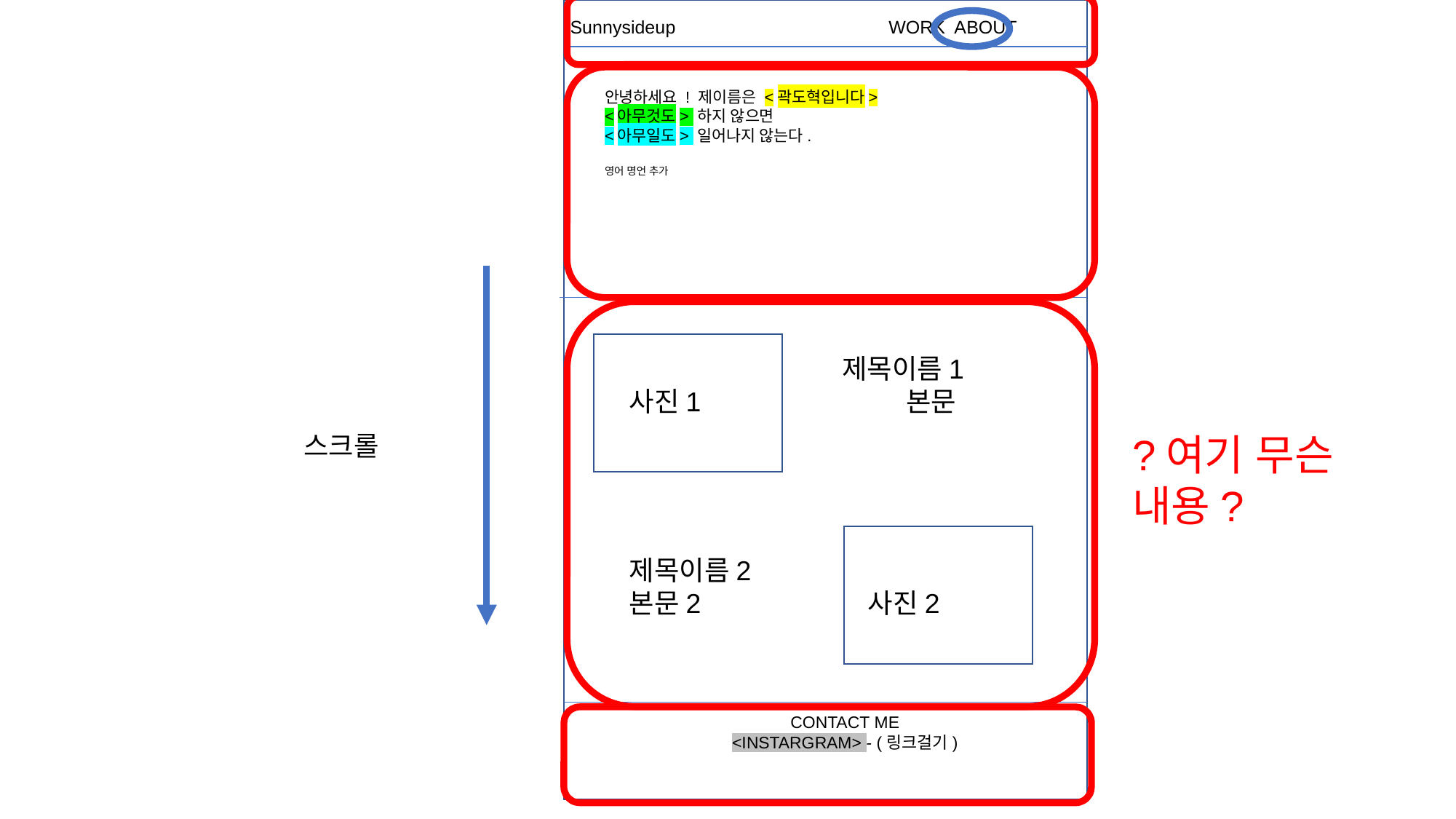

Sunnysideup                                          WORK  ABOUT

안녕하세요 ! 제이름은 <곽도혁입니다>
<아무것도> 하지 않으면
<아무일도> 일어나지 않는다.

영어 명언 추가

                           제목이름1
사진1                          본문
?여기 무슨 내용?
스크롤

제목이름2
본문2                     사진2
CONTACT ME
<INSTARGRAM> - (링크걸기)